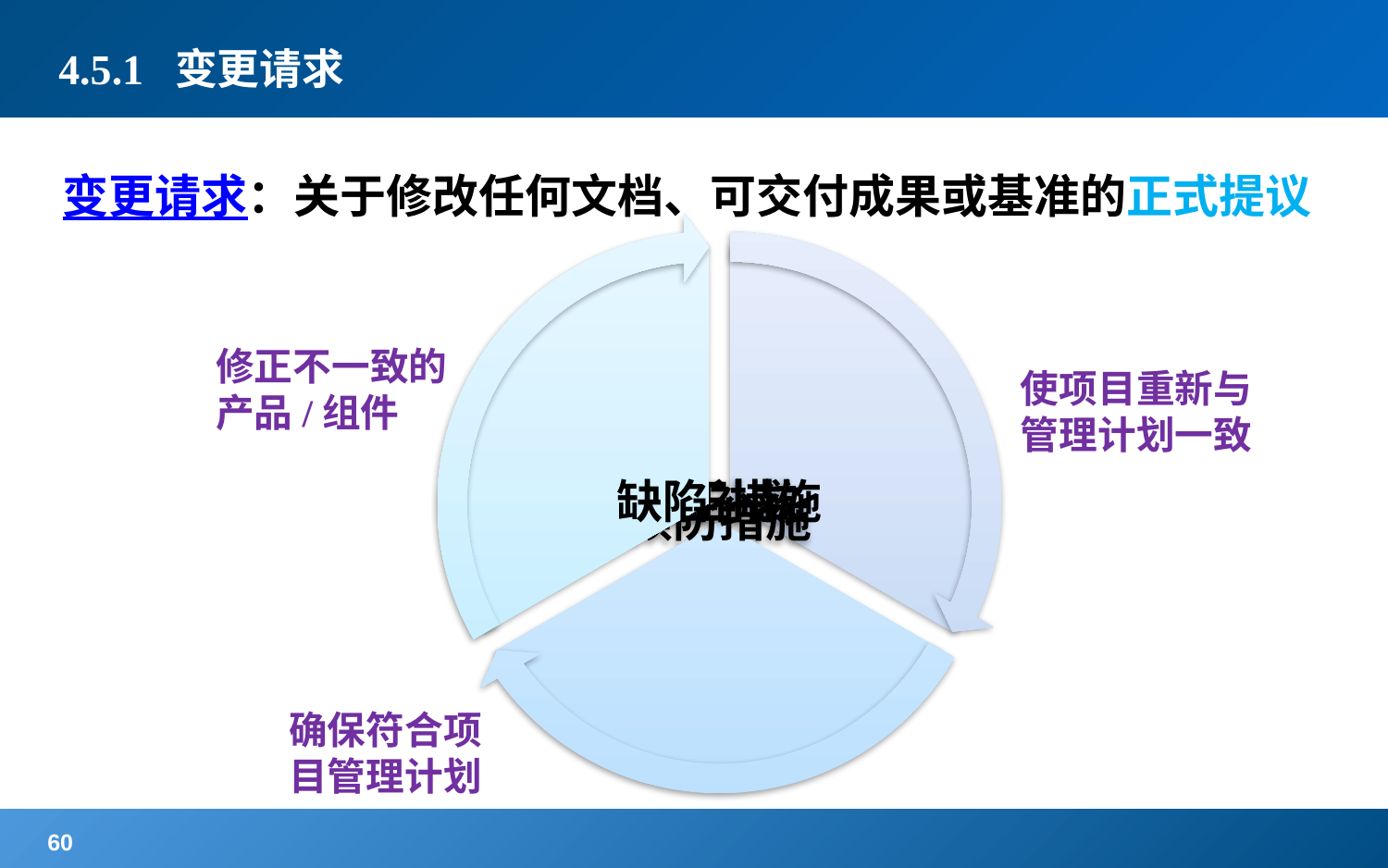

# 4.5.1  变更请求
变更请求：关于修改任何文档、可交付成果或基准的正式提议

纠正措施
预防措施
缺陷补救
修正不一致的产品/组件
使项目重新与管理计划一致
确保符合项目管理计划